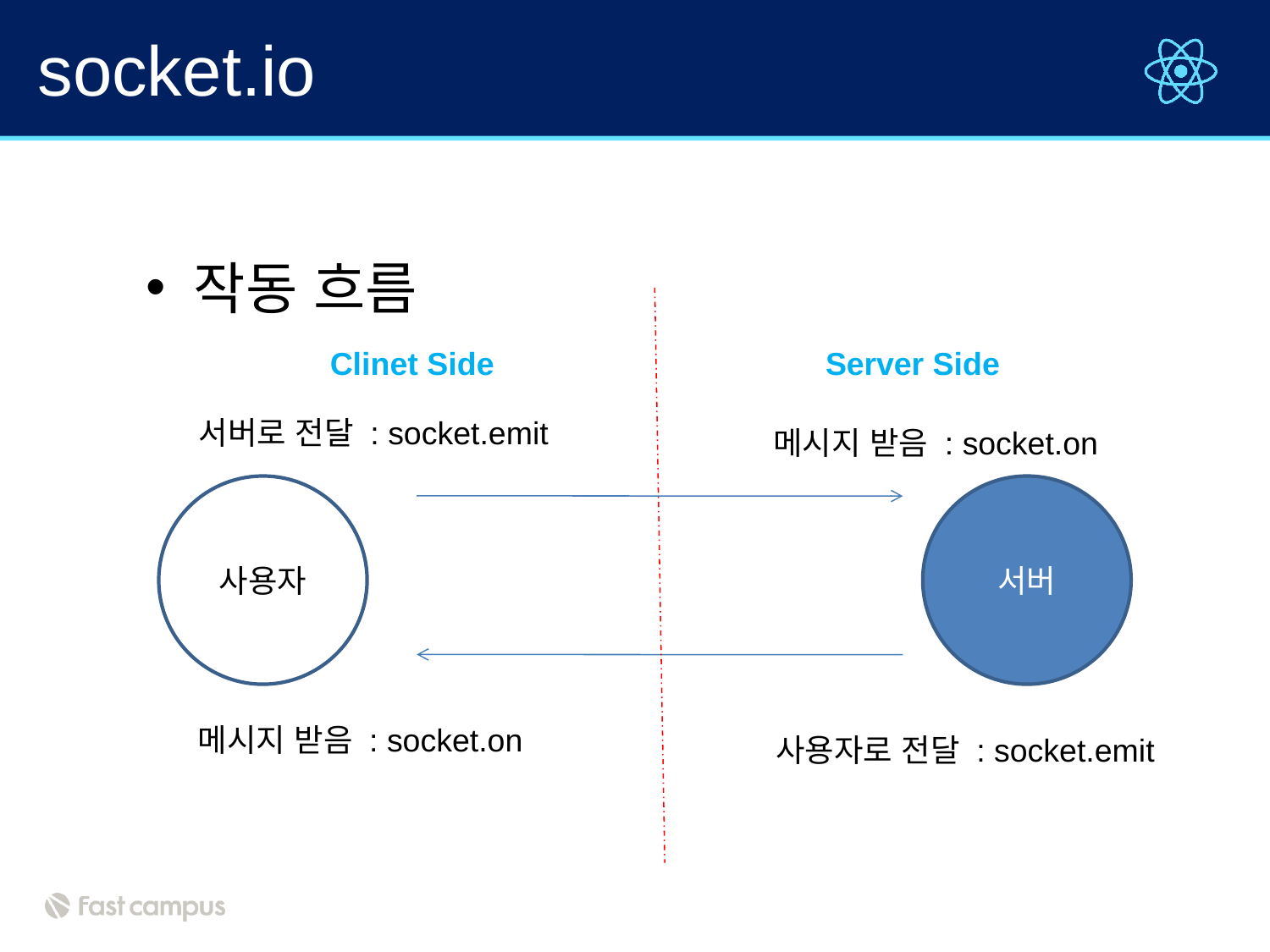

# socket.io
작동 흐름
Clinet Side
Server Side
서버로 전달 : socket.emit
메시지 받음 : socket.on
사용자
서버
메시지 받음 : socket.on
사용자로 전달 : socket.emit